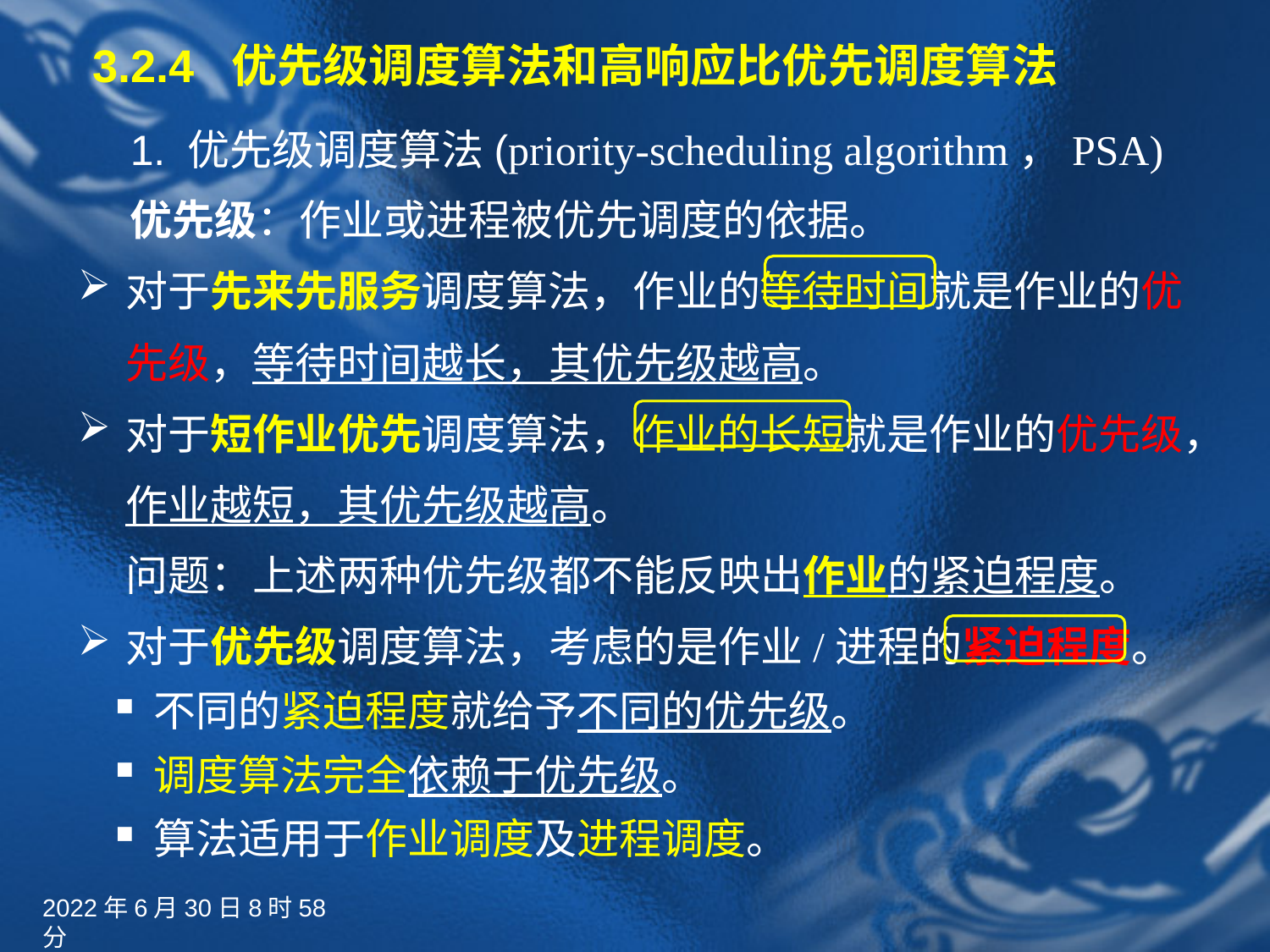

# 3.2.4  优先级调度算法和高响应比优先调度算法
　1. 优先级调度算法(priority-scheduling algorithm，PSA)
    优先级：作业或进程被优先调度的依据。
对于先来先服务调度算法，作业的等待时间就是作业的优先级，等待时间越长，其优先级越高。
对于短作业优先调度算法，作业的长短就是作业的优先级，作业越短，其优先级越高。
    问题：上述两种优先级都不能反映出作业的紧迫程度。
对于优先级调度算法，考虑的是作业/进程的紧迫程度。
 不同的紧迫程度就给予不同的优先级。
 调度算法完全依赖于优先级。
 算法适用于作业调度及进程调度。

2022年6月30日8时58分